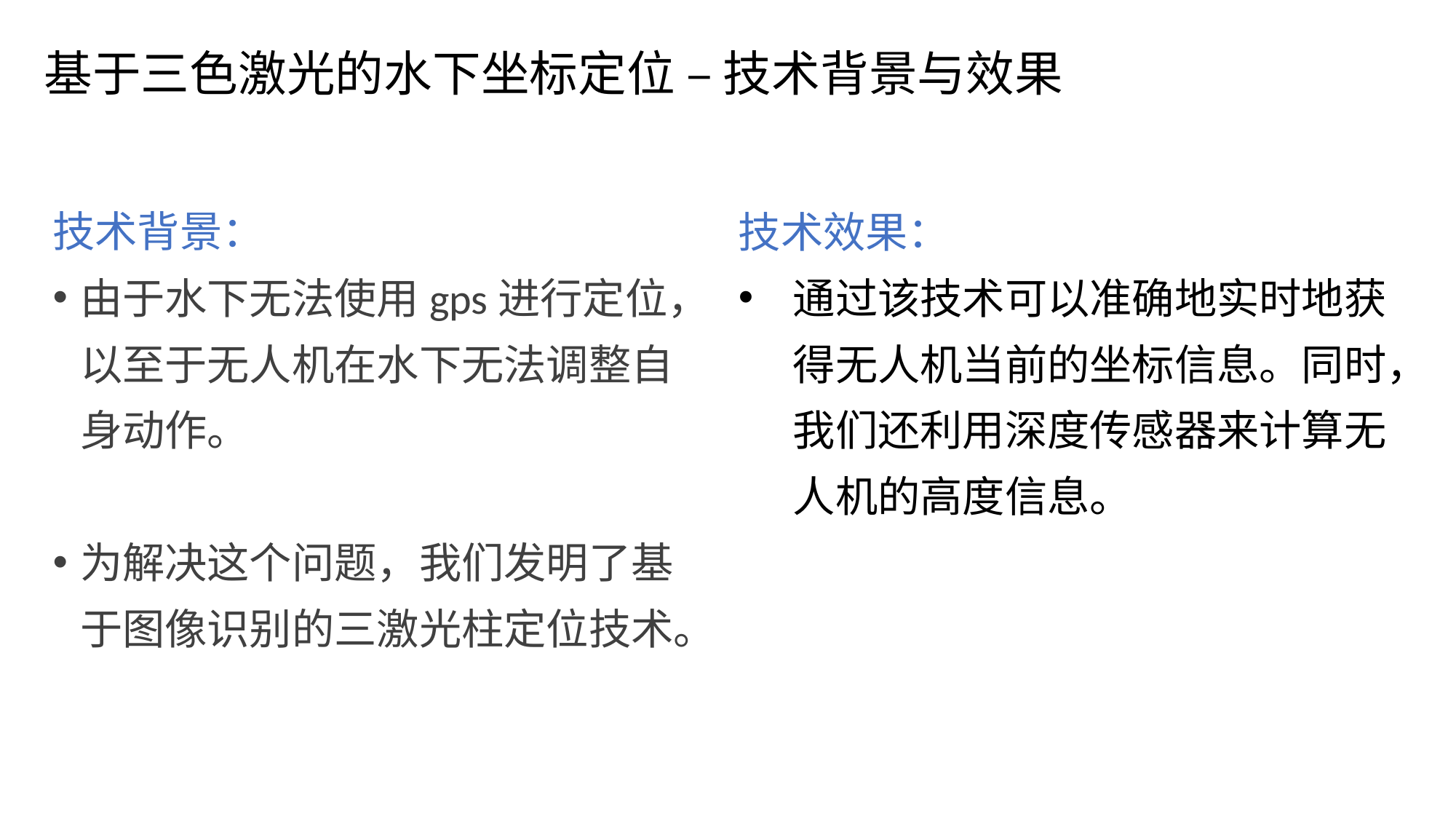

基于三色激光的水下坐标定位 – 技术背景与效果
技术背景：
由于水下无法使用gps进行定位，以至于无人机在水下无法调整自身动作。

为解决这个问题，我们发明了基于图像识别的三激光柱定位技术。
技术效果：
通过该技术可以准确地实时地获得无人机当前的坐标信息。同时，我们还利用深度传感器来计算无人机的高度信息。